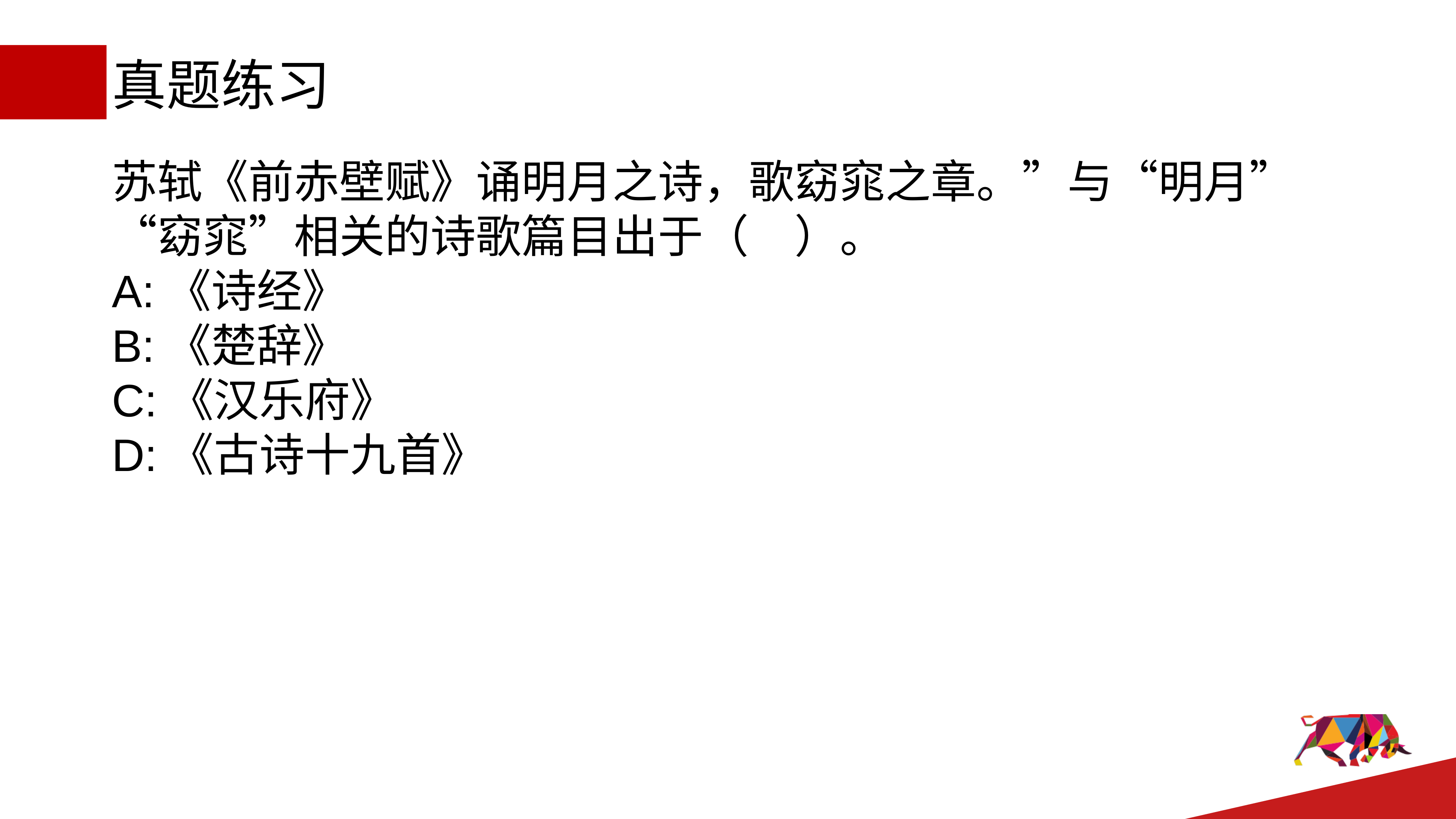

# 真题练习
苏轼《前赤壁赋》诵明月之诗，歌窈窕之章。”与“明月”“窈窕”相关的诗歌篇目出于（　）。
A:《诗经》
B:《楚辞》
C:《汉乐府》
D:《古诗十九首》